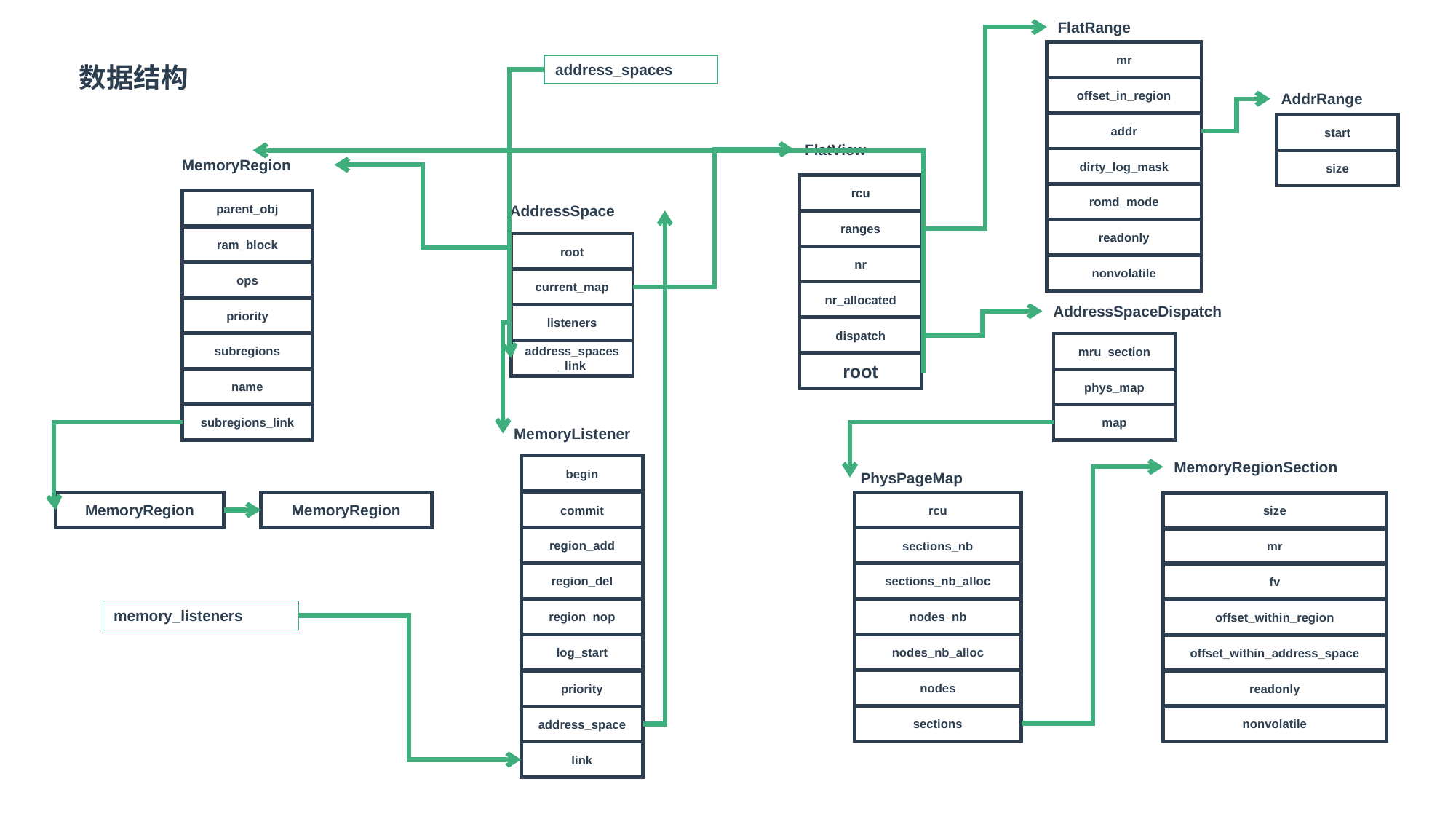

FlatRange
mr
offset_in_region
addr
dirty_log_mask
romd_mode
readonly
nonvolatile
数据结构
address_spaces
AddrRange
start
size
FlatView
MemoryRegion
parent_obj
ram_block
ops
priority
subregions
name
subregions_link
rcu
AddressSpace
root
current_map
listeners
address_spaces_link
ranges
nr
nr_allocated
AddressSpaceDispatch
mru_section
phys_map
map
dispatch
root
MemoryListener
begin
commit
region_add
region_del
region_nop
log_start
priority
address_space
link
MemoryRegionSection
size
mr
fv
offset_within_region
offset_within_address_space
readonly
nonvolatile
PhysPageMap
rcu
sections_nb
sections_nb_alloc
nodes_nb
nodes_nb_alloc
nodes
sections
MemoryRegion
MemoryRegion
memory_listeners